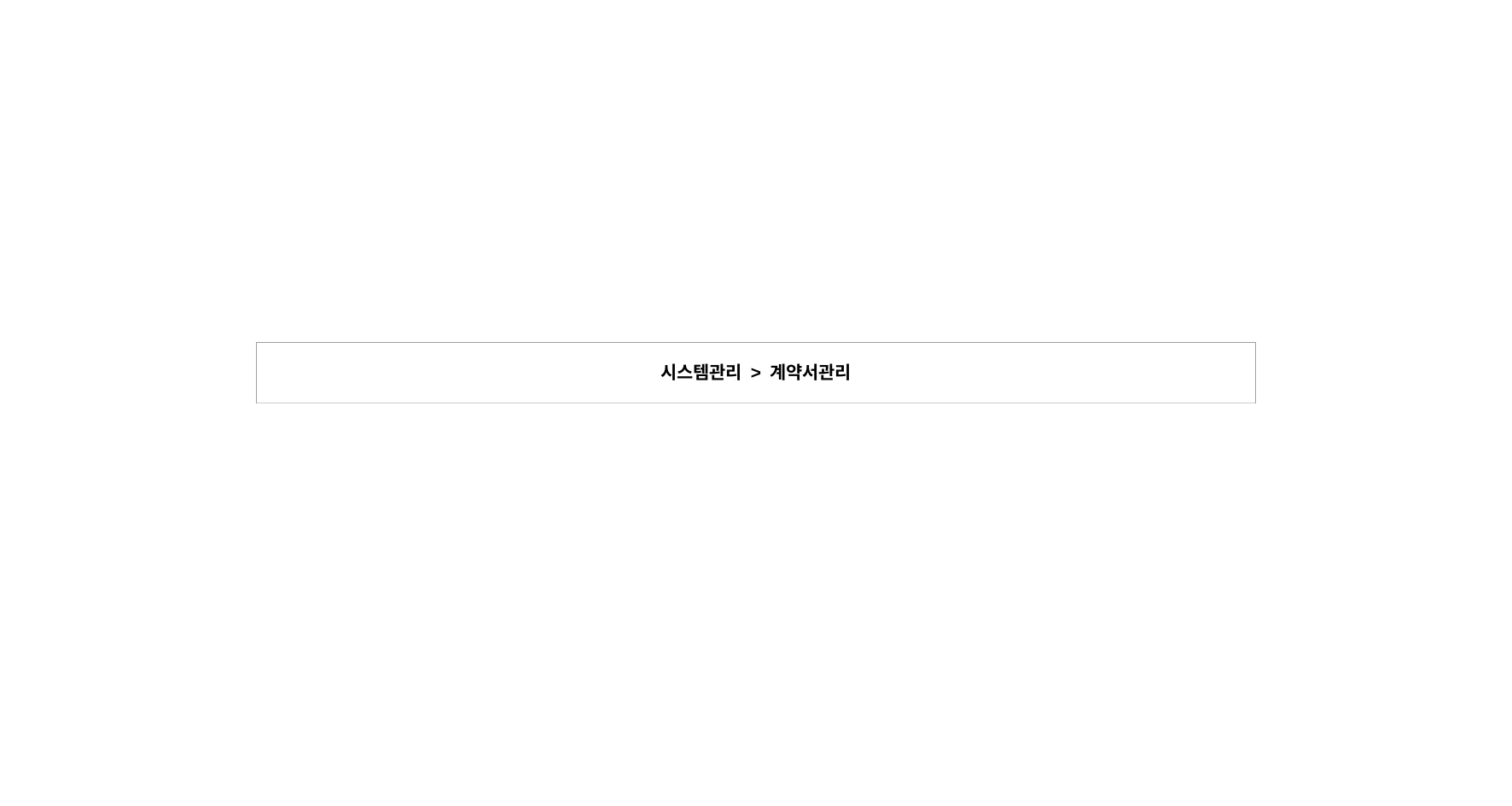

| 시스템관리 > 계약서관리 |
| --- |